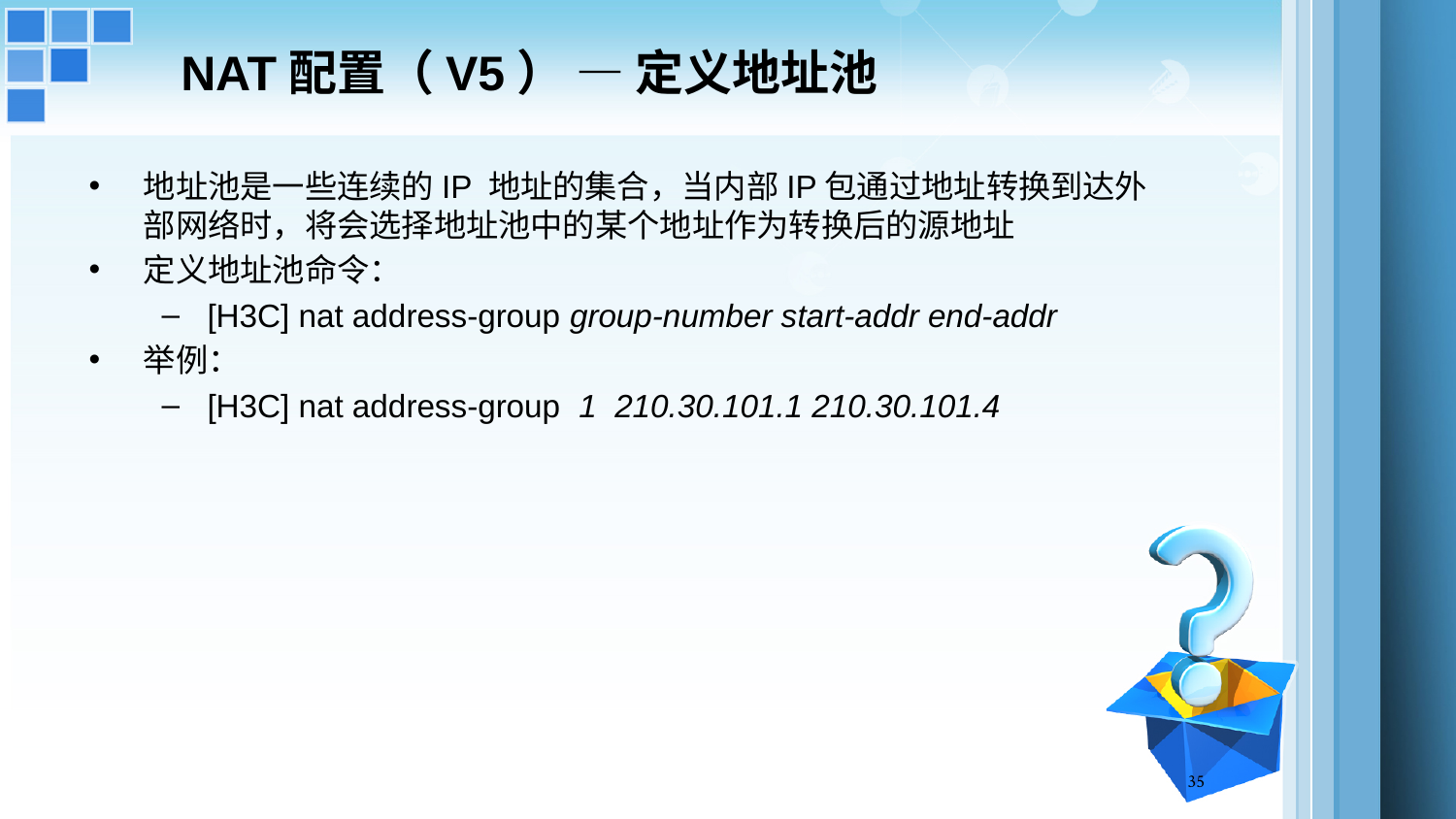

NAT配置（V5） — 定义地址池
地址池是一些连续的IP 地址的集合，当内部IP包通过地址转换到达外部网络时，将会选择地址池中的某个地址作为转换后的源地址
定义地址池命令：
[H3C] nat address-group group-number start-addr end-addr
举例：
[H3C] nat address-group  1  210.30.101.1 210.30.101.4
35